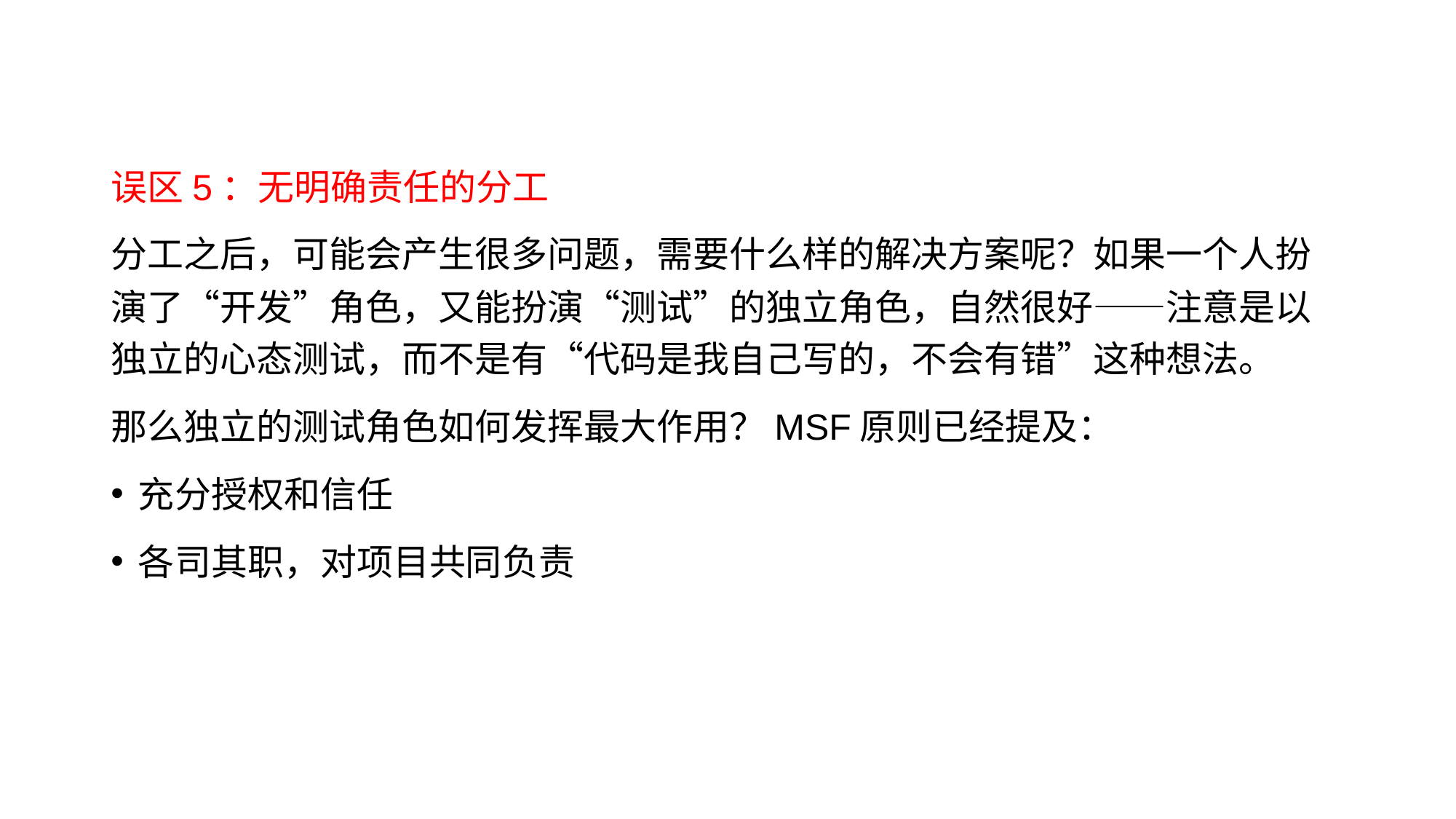

误区5：无明确责任的分工
分工之后，可能会产生很多问题，需要什么样的解决方案呢？如果一个人扮演了“开发”角色，又能扮演“测试”的独立角色，自然很好——注意是以独立的心态测试，而不是有“代码是我自己写的，不会有错”这种想法。
那么独立的测试角色如何发挥最大作用？MSF原则已经提及：
充分授权和信任
各司其职，对项目共同负责